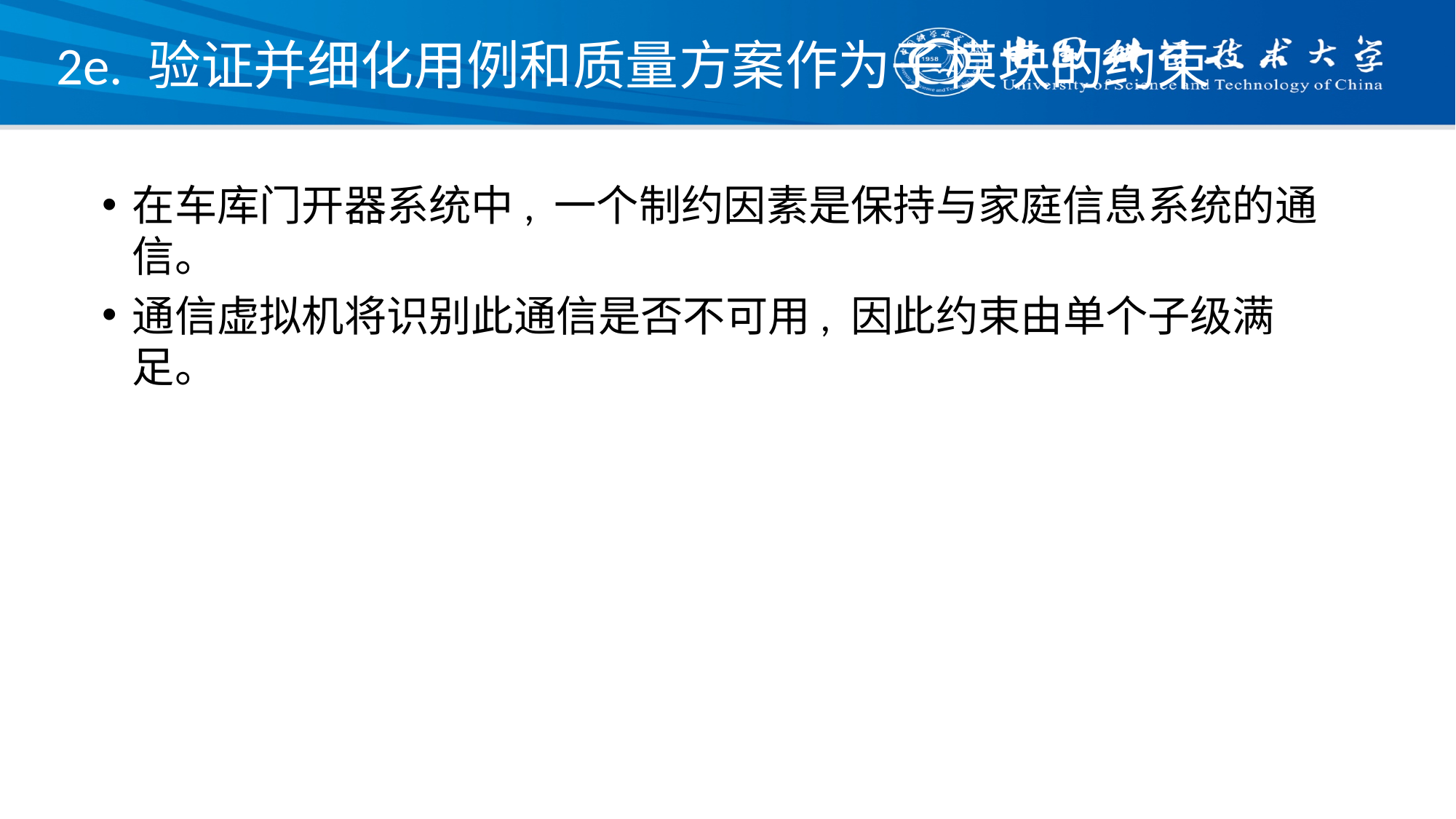

# 2e. 验证并细化用例和质量方案作为子模块的约束
在车库门开器系统中, 一个制约因素是保持与家庭信息系统的通信。
通信虚拟机将识别此通信是否不可用, 因此约束由单个子级满足。